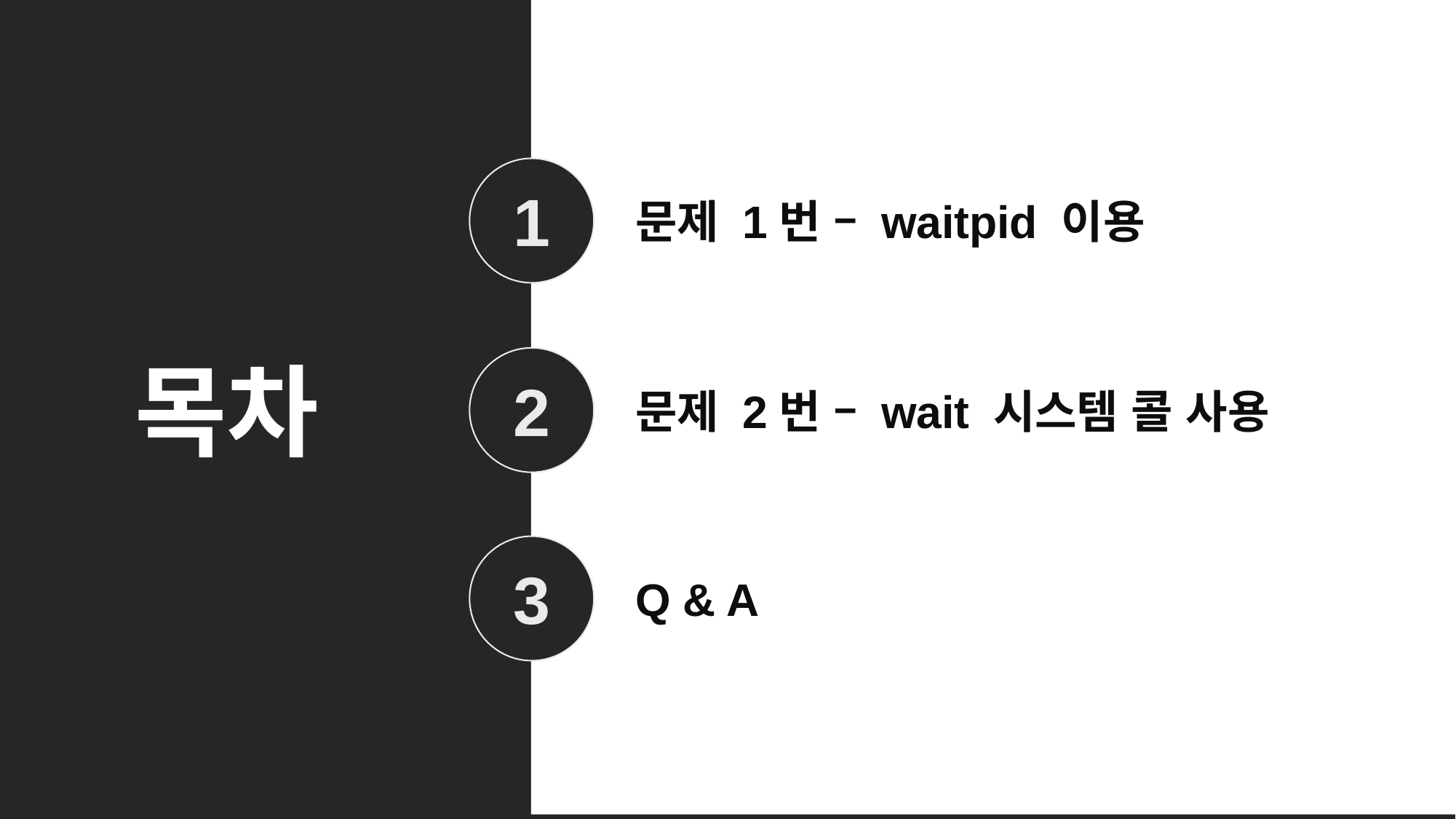

1
문제 1번 – waitpid 이용
목차

2
문제 2번 – wait 시스템 콜 사용

3
Q & A